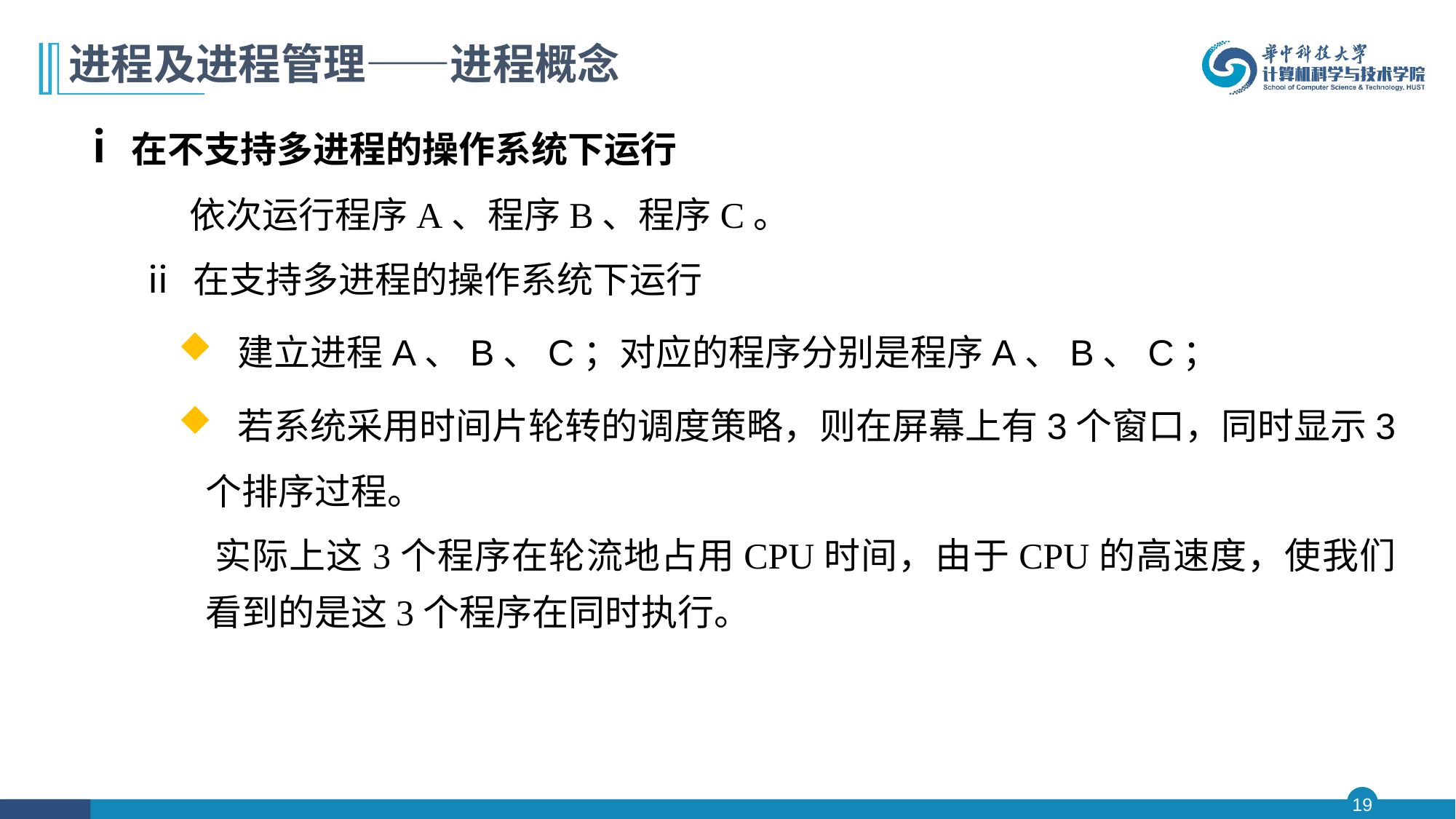

# 进程及进程管理——进程概念
 ⅰ在不支持多进程的操作系统下运行
       依次运行程序A、程序B、程序C。
  ⅱ 在支持多进程的操作系统下运行
  建立进程A、B、C；对应的程序分别是程序A、B、C；
  若系统采用时间片轮转的调度策略，则在屏幕上有3个窗口，同时显示3个排序过程。
   实际上这3个程序在轮流地占用CPU时间，由于CPU的高速度，使我们看到的是这3个程序在同时执行。